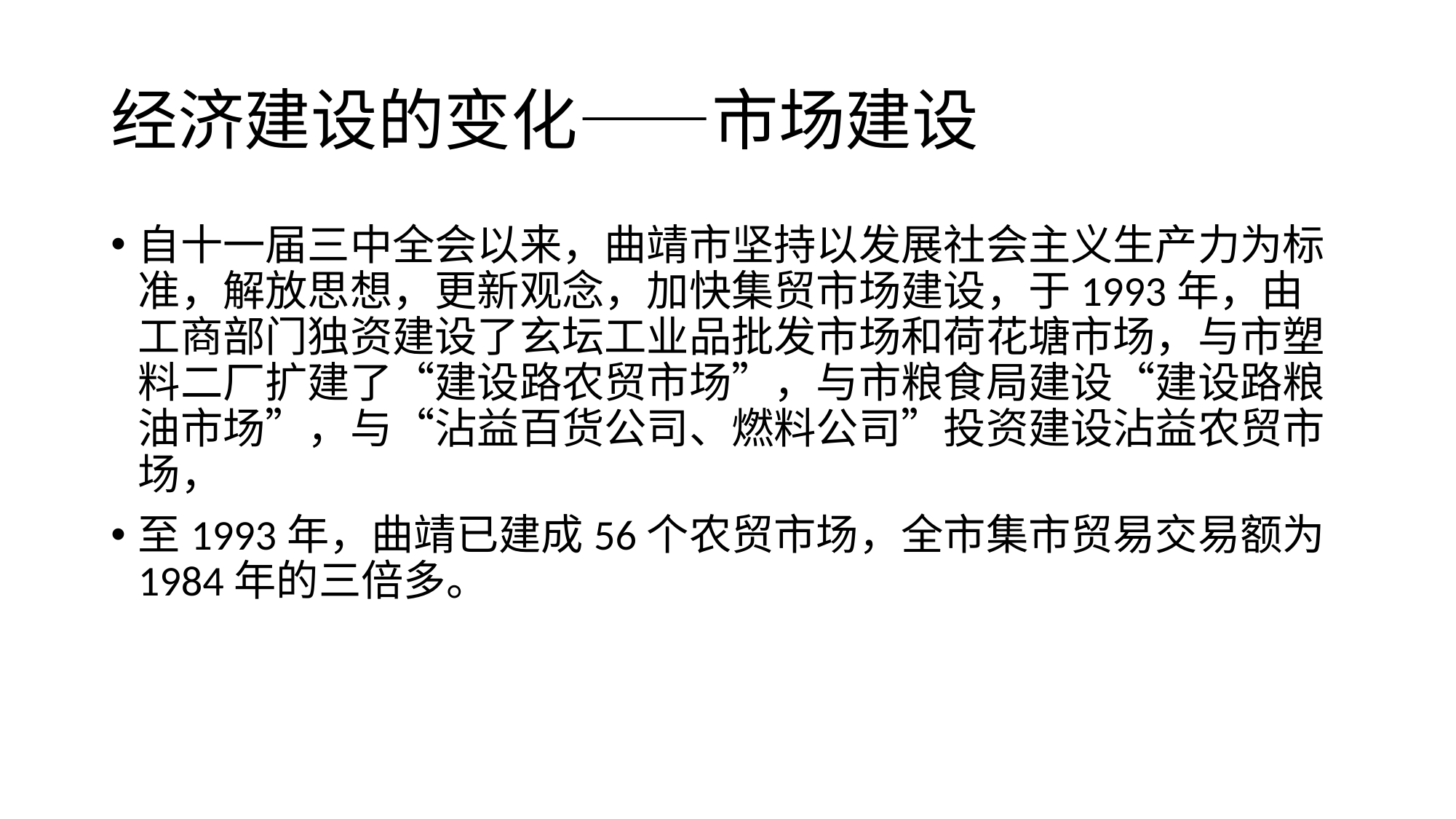

# 经济建设的变化——市场建设
自十一届三中全会以来，曲靖市坚持以发展社会主义生产力为标准，解放思想，更新观念，加快集贸市场建设，于1993年，由工商部门独资建设了玄坛工业品批发市场和荷花塘市场，与市塑料二厂扩建了“建设路农贸市场”，与市粮食局建设“建设路粮油市场”，与“沾益百货公司、燃料公司”投资建设沾益农贸市场，
至1993年，曲靖已建成56个农贸市场，全市集市贸易交易额为1984年的三倍多。